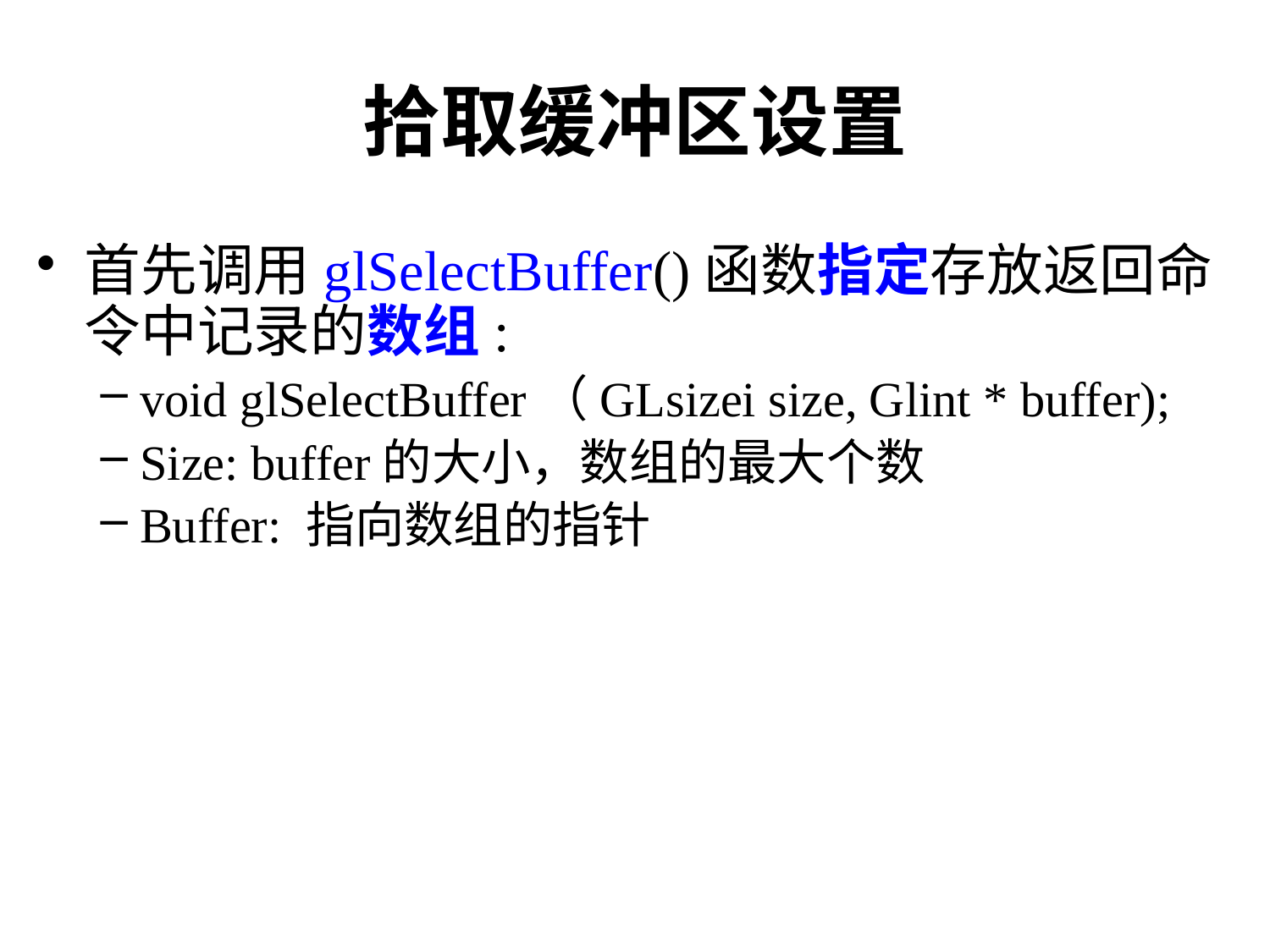

# 拾取缓冲区设置
首先调用glSelectBuffer()函数指定存放返回命令中记录的数组:
void glSelectBuffer（GLsizei size, Glint * buffer);
Size: buffer的大小，数组的最大个数
Buffer: 指向数组的指针